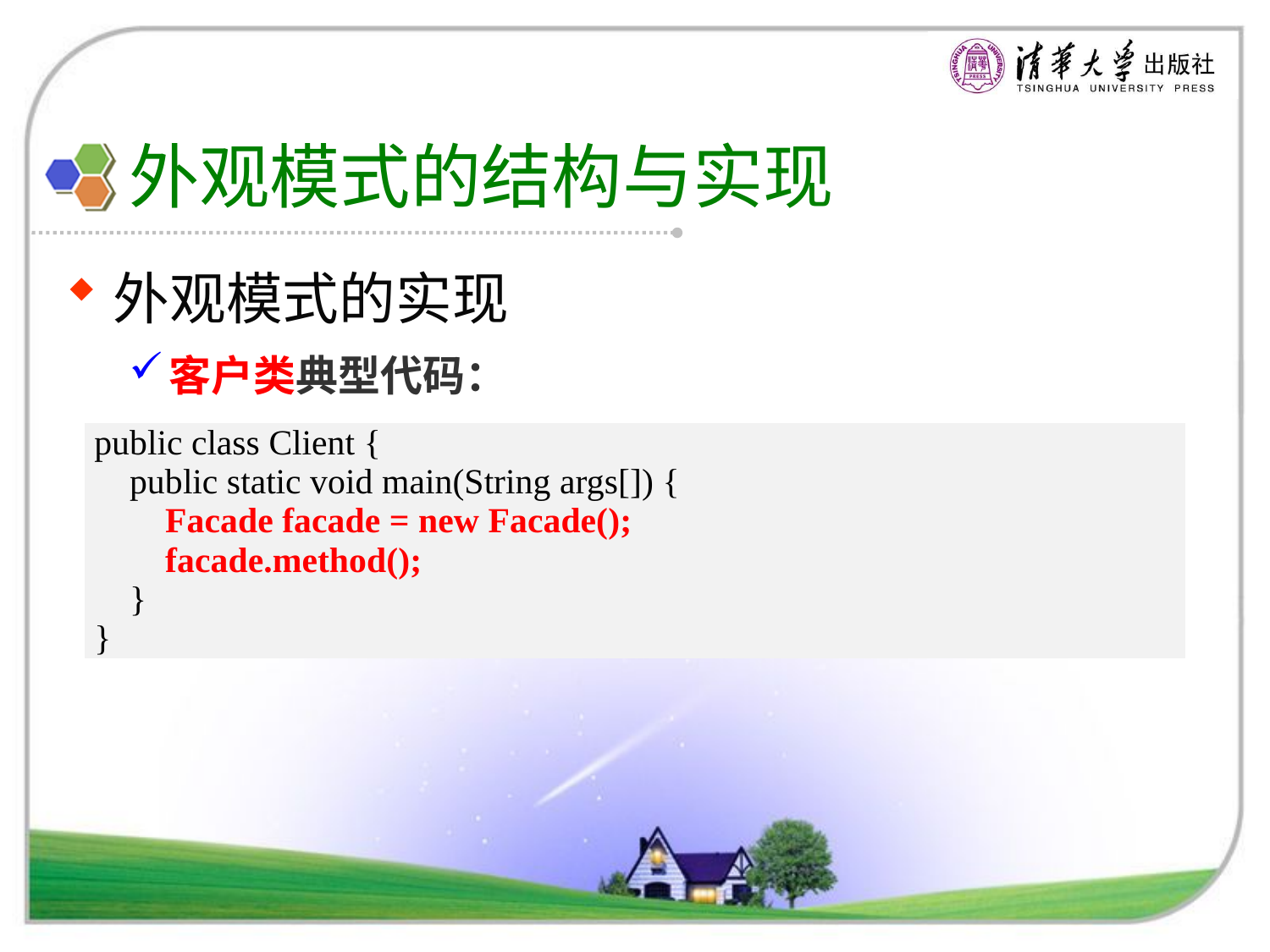

# 外观模式的结构与实现
外观模式的实现
客户类典型代码：
| public class Client { public static void main(String args[]) { Facade facade = new Facade(); facade.method(); } } |
| --- |